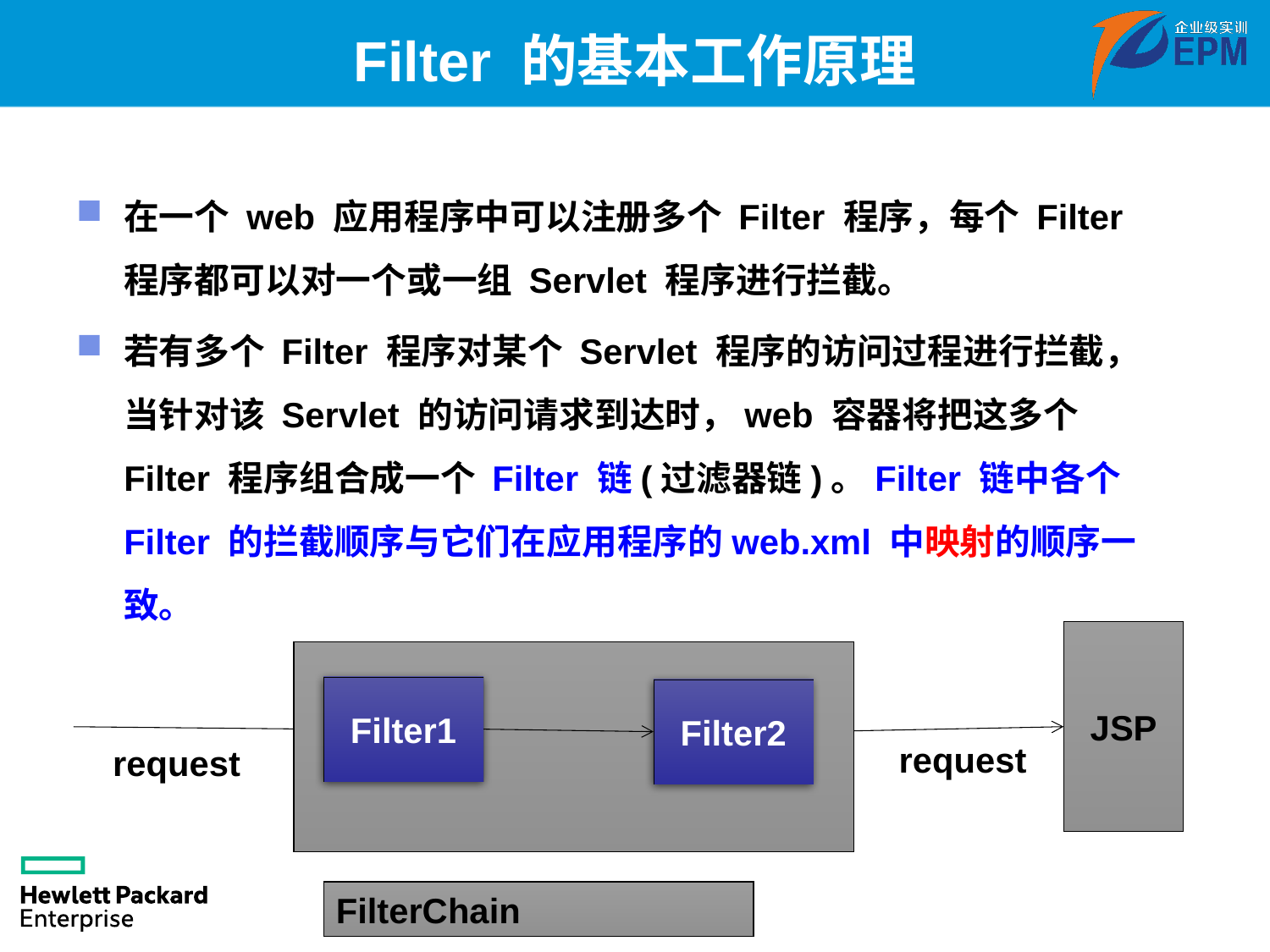

# Filter 的基本工作原理
在一个 web 应用程序中可以注册多个 Filter 程序，每个 Filter 程序都可以对一个或一组 Servlet 程序进行拦截。
若有多个 Filter 程序对某个 Servlet 程序的访问过程进行拦截，当针对该 Servlet 的访问请求到达时，web 容器将把这多个 Filter 程序组合成一个 Filter 链(过滤器链)。Filter 链中各个 Filter 的拦截顺序与它们在应用程序的web.xml 中映射的顺序一致。
JSP

Filter1
Filter2
request
request
FilterChain